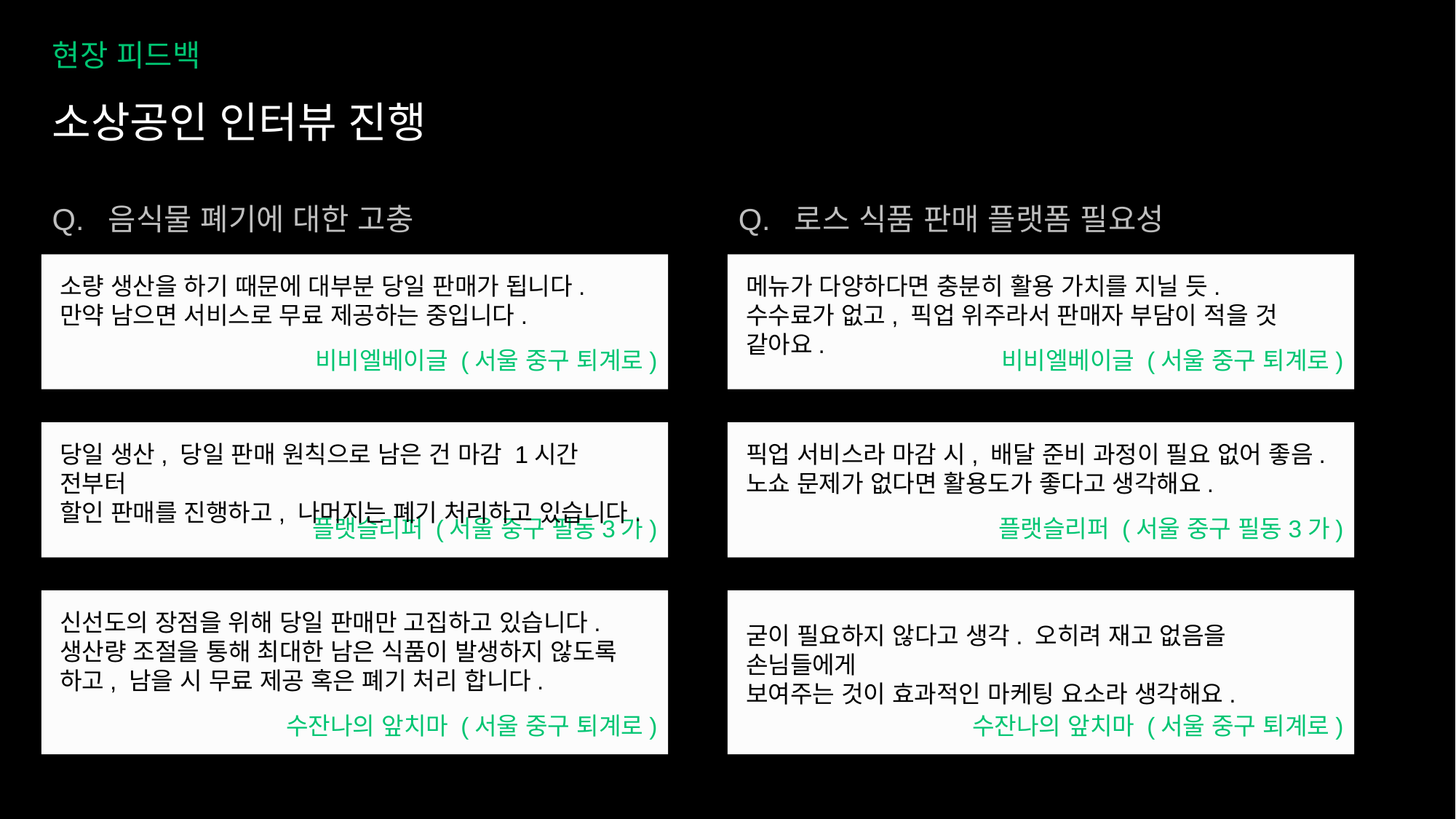

현장 피드백
소상공인 인터뷰 진행
Q.  음식물 폐기에 대한 고충
Q.  로스 식품 판매 플랫폼 필요성

소량 생산을 하기 때문에 대부분 당일 판매가 됩니다.
만약 남으면 서비스로 무료 제공하는 중입니다.
메뉴가 다양하다면 충분히 활용 가치를 지닐 듯.
수수료가 없고, 픽업 위주라서 판매자 부담이 적을 것 같아요.
비비엘베이글 (서울 중구 퇴계로)
비비엘베이글 (서울 중구 퇴계로)

당일 생산, 당일 판매 원칙으로 남은 건 마감 1시간 전부터
할인 판매를 진행하고, 나머지는 폐기 처리하고 있습니다.
픽업 서비스라 마감 시, 배달 준비 과정이 필요 없어 좋음.
노쇼 문제가 없다면 활용도가 좋다고 생각해요.
플랫슬리퍼 (서울 중구 필동3가)
플랫슬리퍼 (서울 중구 필동3가)

신선도의 장점을 위해 당일 판매만 고집하고 있습니다.
생산량 조절을 통해 최대한 남은 식품이 발생하지 않도록 하고, 남을 시 무료 제공 혹은 폐기 처리 합니다.
굳이 필요하지 않다고 생각. 오히려 재고 없음을 손님들에게
보여주는 것이 효과적인 마케팅 요소라 생각해요.
수잔나의 앞치마 (서울 중구 퇴계로)
수잔나의 앞치마 (서울 중구 퇴계로)